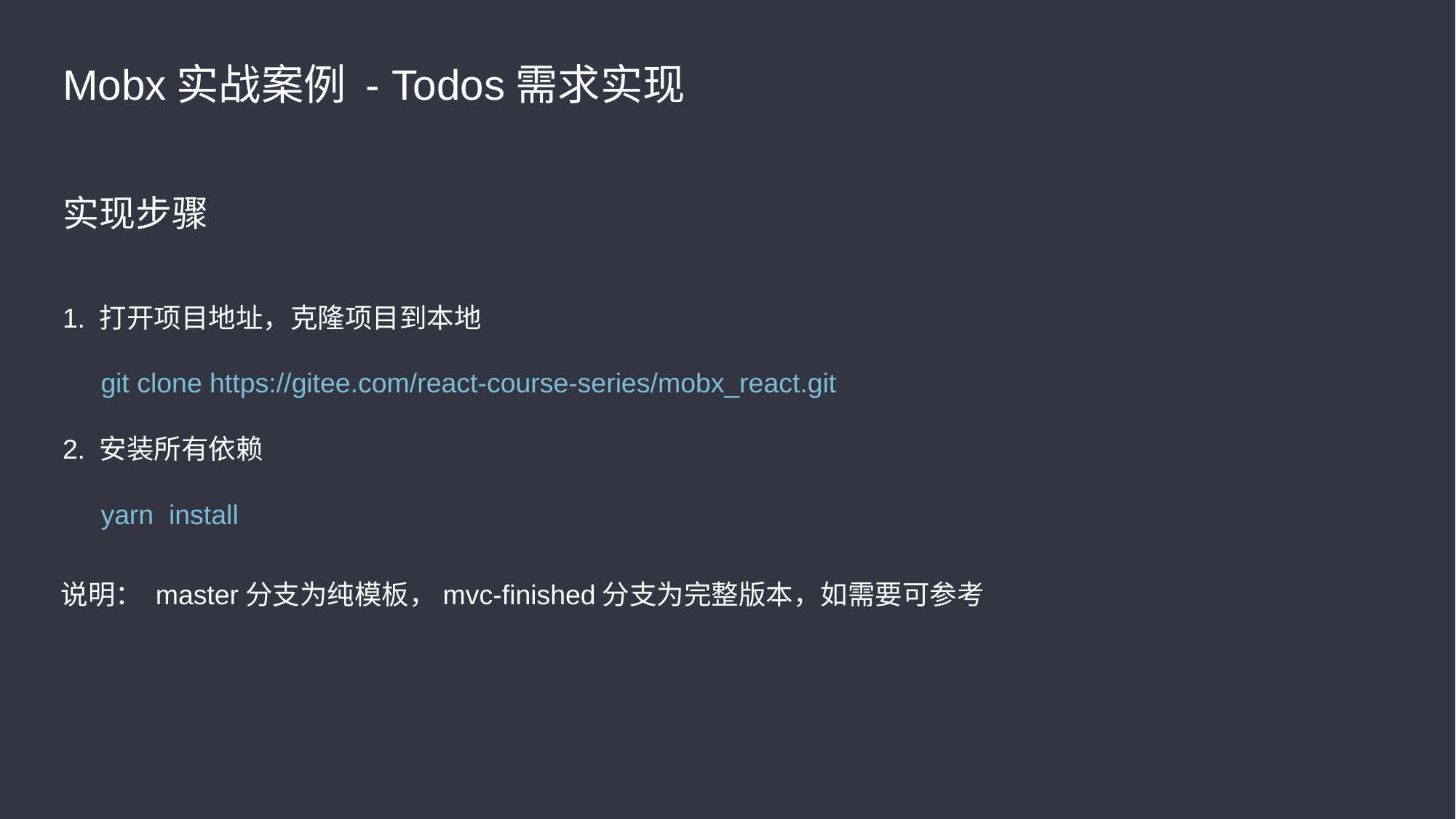

Mobx实战案例 - Todos需求实现
实现步骤
1. 打开项目地址，克隆项目到本地

     git clone https://gitee.com/react-course-series/mobx_react.git

2. 安装所有依赖

     yarn  install
说明： master分支为纯模板，mvc-finished分支为完整版本，如需要可参考